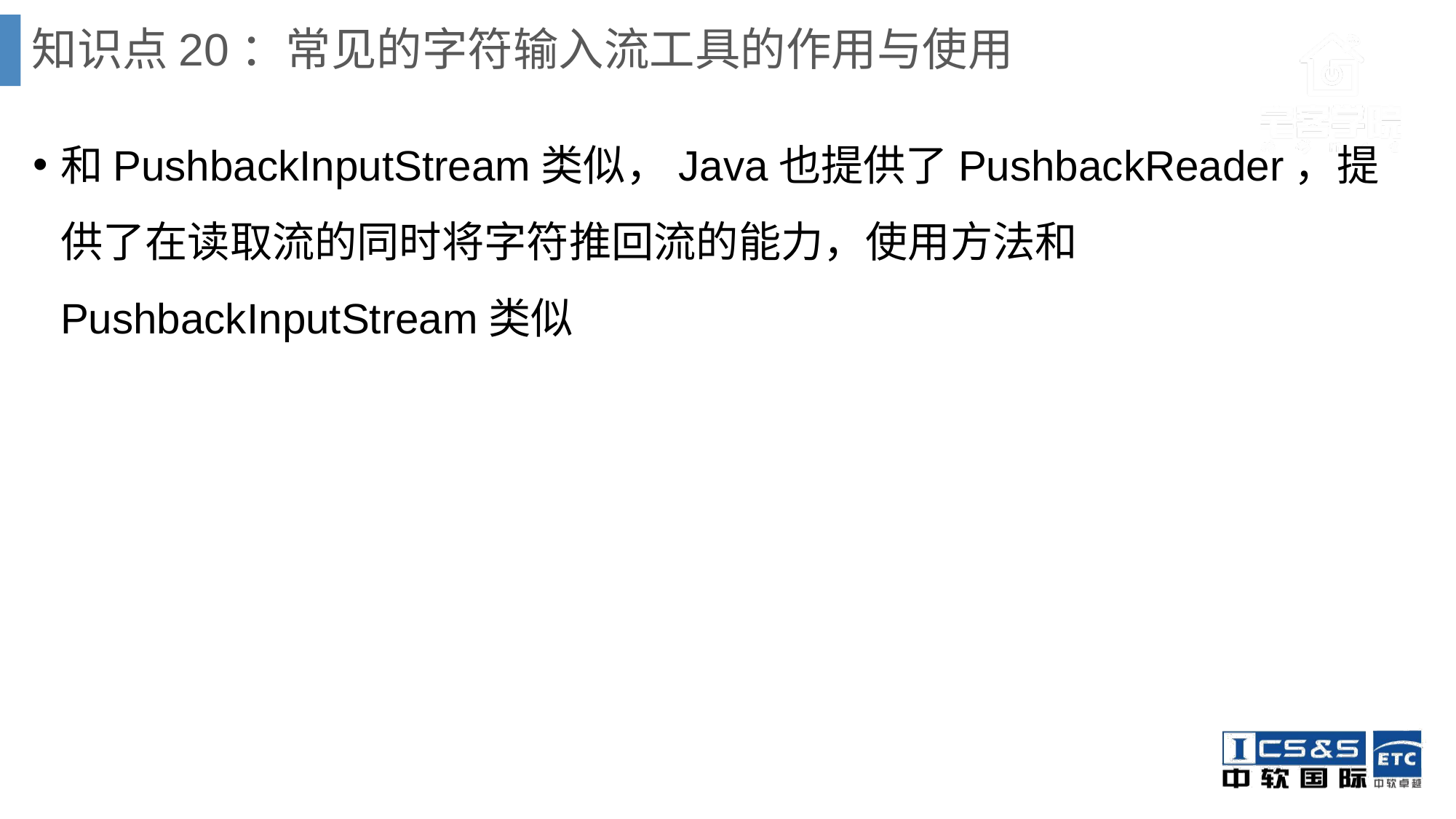

# 知识点20：常见的字符输入流工具的作用与使用
和PushbackInputStream类似，Java也提供了PushbackReader，提供了在读取流的同时将字符推回流的能力，使用方法和PushbackInputStream类似